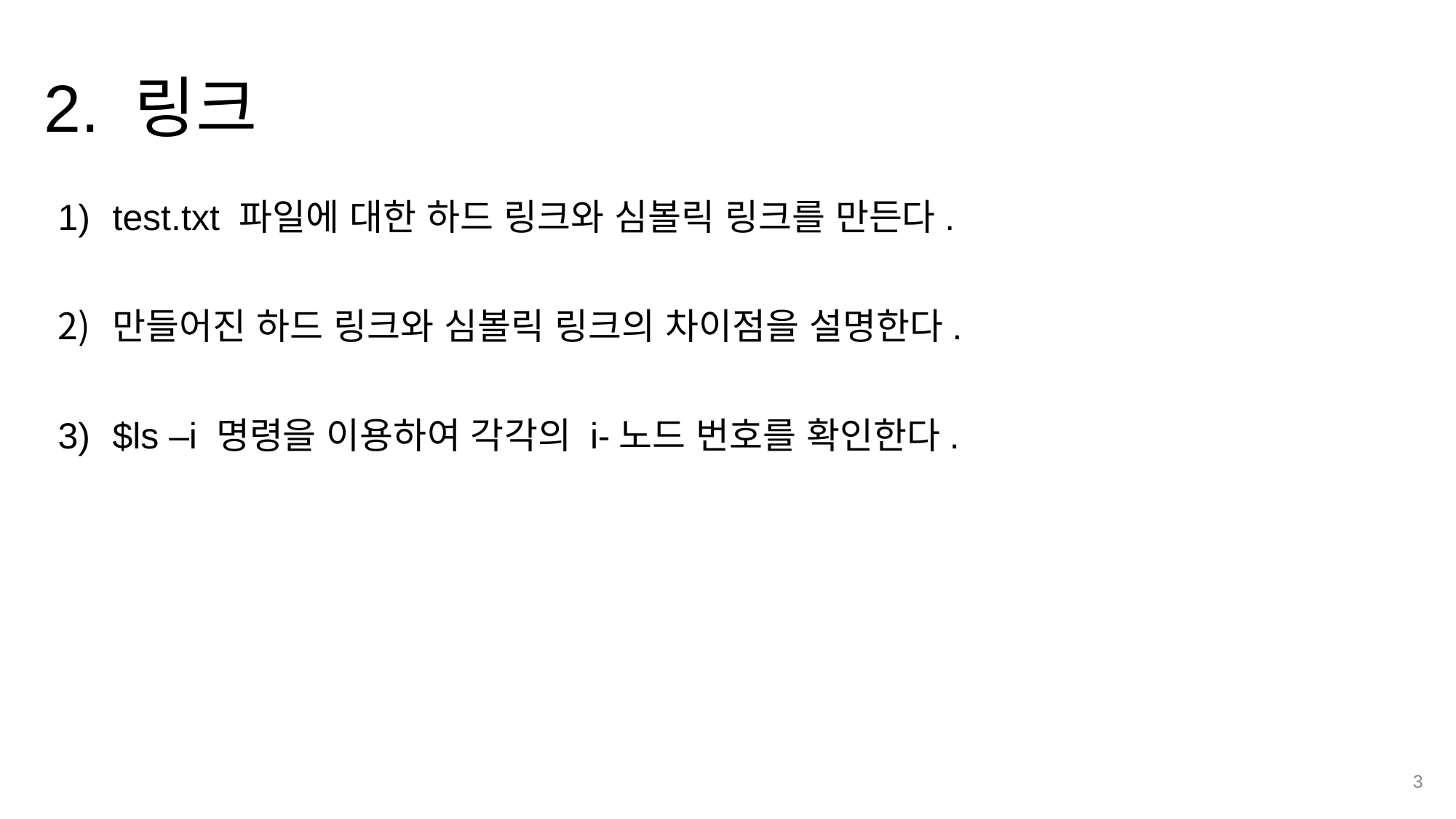

# 2. 링크
test.txt 파일에 대한 하드 링크와 심볼릭 링크를 만든다.

만들어진 하드 링크와 심볼릭 링크의 차이점을 설명한다.

$ls –i 명령을 이용하여 각각의 i-노드 번호를 확인한다.

3